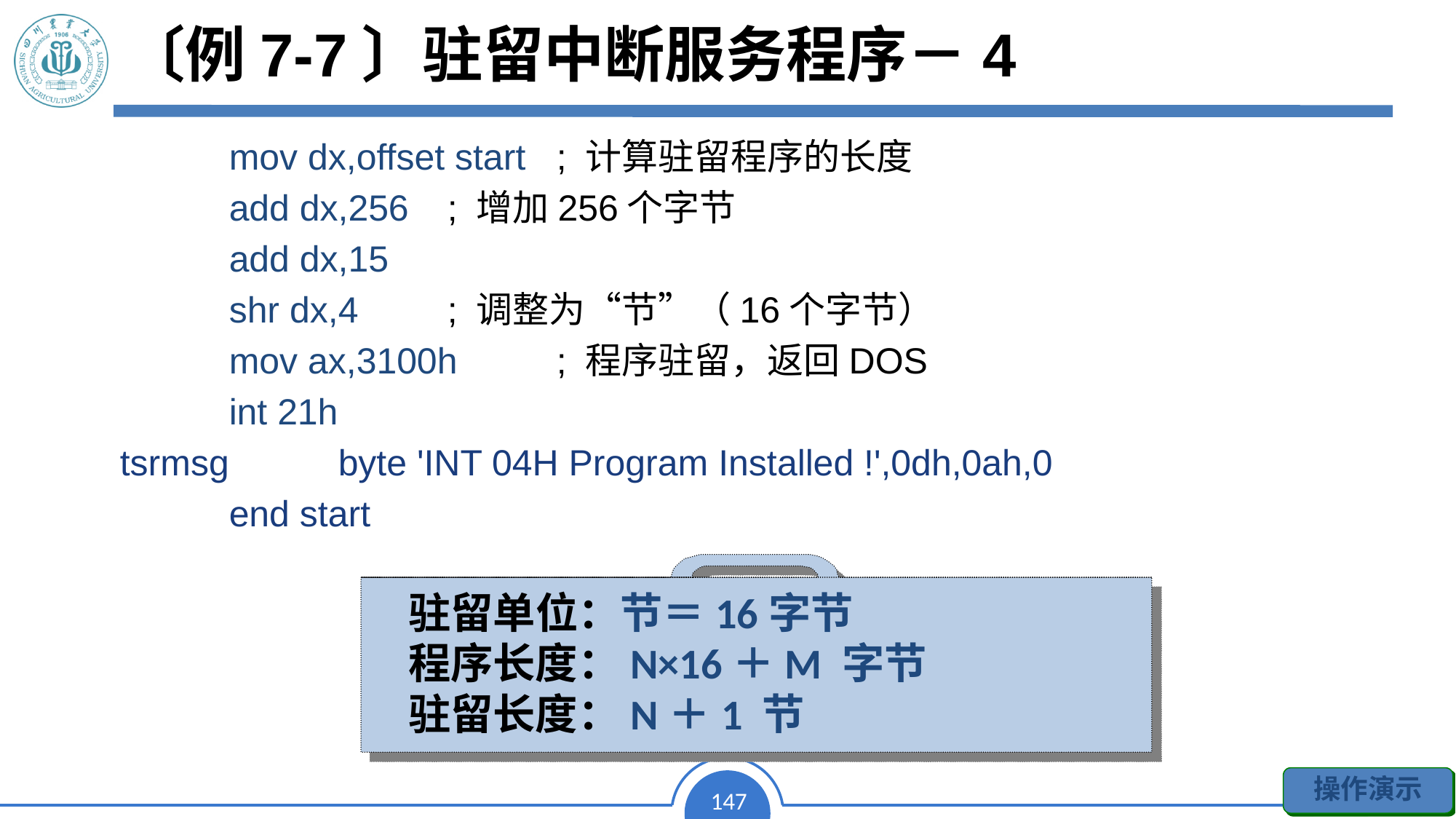

# 〔例7-7〕驻留中断服务程序－4
	mov dx,offset start	; 计算驻留程序的长度
	add dx,256	; 增加256个字节
	add dx,15
	shr dx,4	; 调整为“节”（16个字节）
	mov ax,3100h	; 程序驻留，返回DOS
	int 21h
tsrmsg	byte 'INT 04H Program Installed !',0dh,0ah,0
	end start
驻留单位：节＝16字节
程序长度：N×16＋M 字节
驻留长度：N＋1 节
操作演示